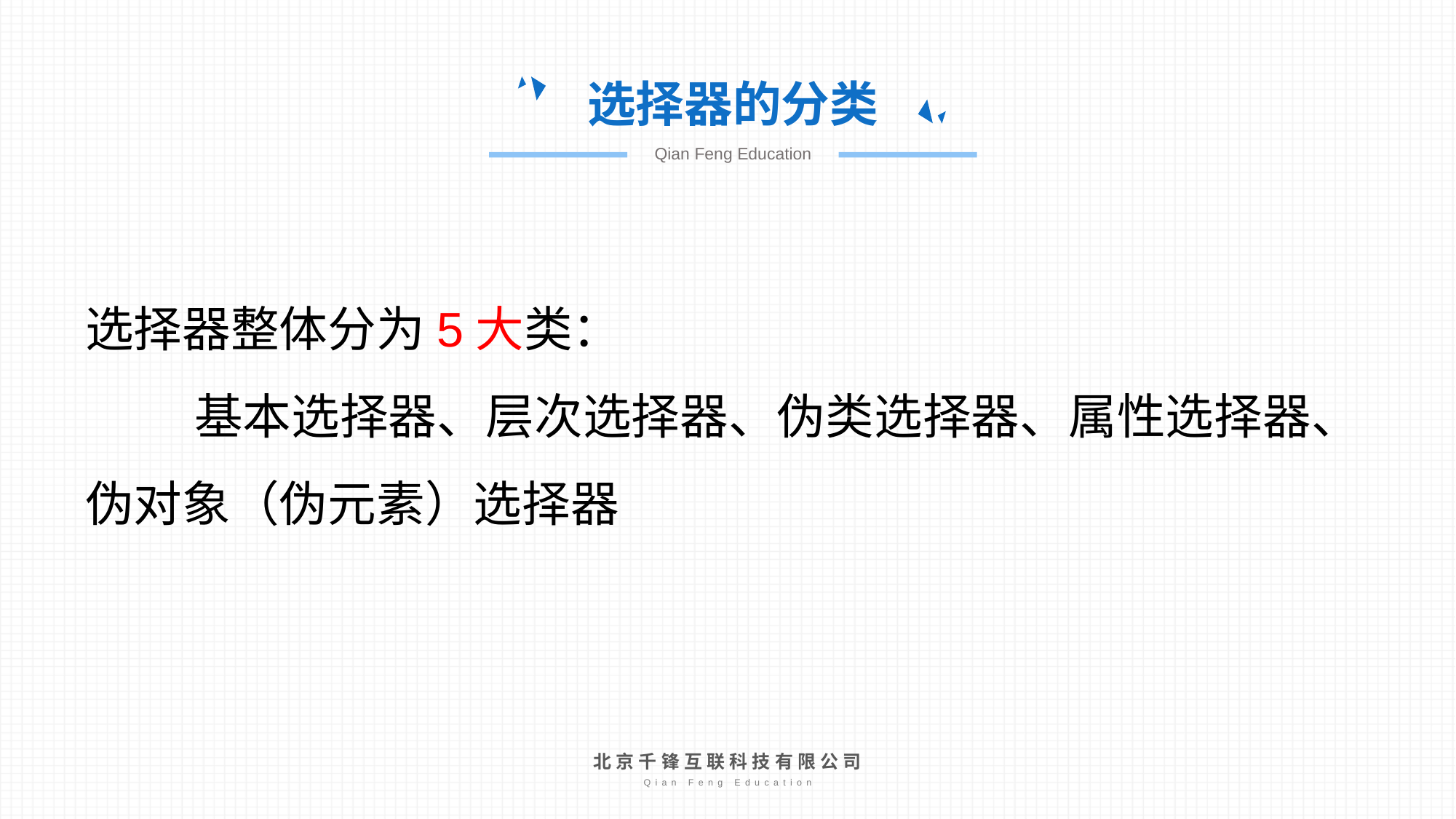

选择器的分类

Qian Feng Education

选择器整体分为5大类：
	基本选择器、层次选择器、伪类选择器、属性选择器、伪对象（伪元素）选择器
北京千锋互联科技有限公司
Qian Feng Education